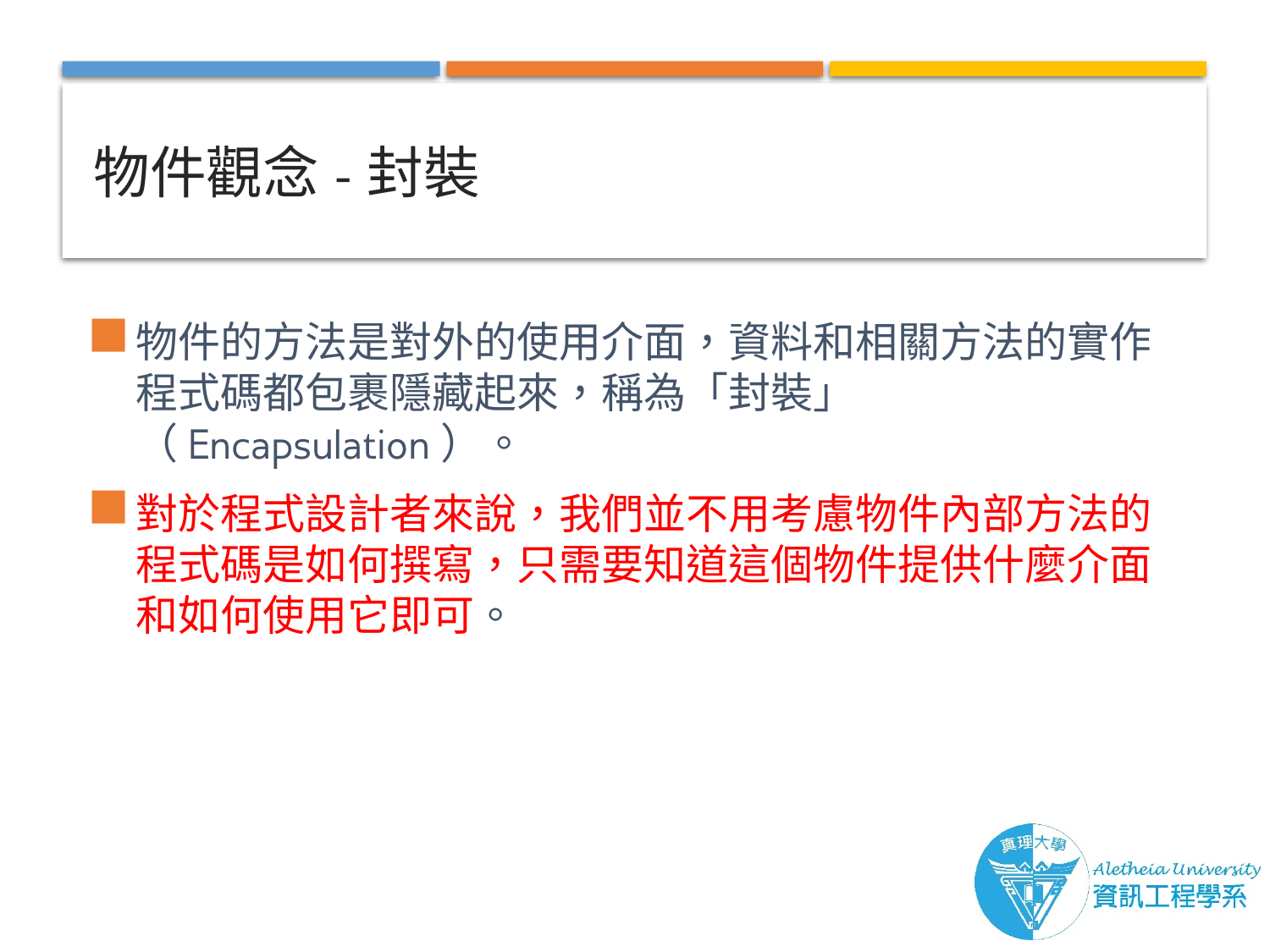

# 物件觀念-封裝
物件的方法是對外的使用介面，資料和相關方法的實作程式碼都包裹隱藏起來，稱為「封裝」（Encapsulation）。
對於程式設計者來說，我們並不用考慮物件內部方法的程式碼是如何撰寫，只需要知道這個物件提供什麼介面和如何使用它即可。